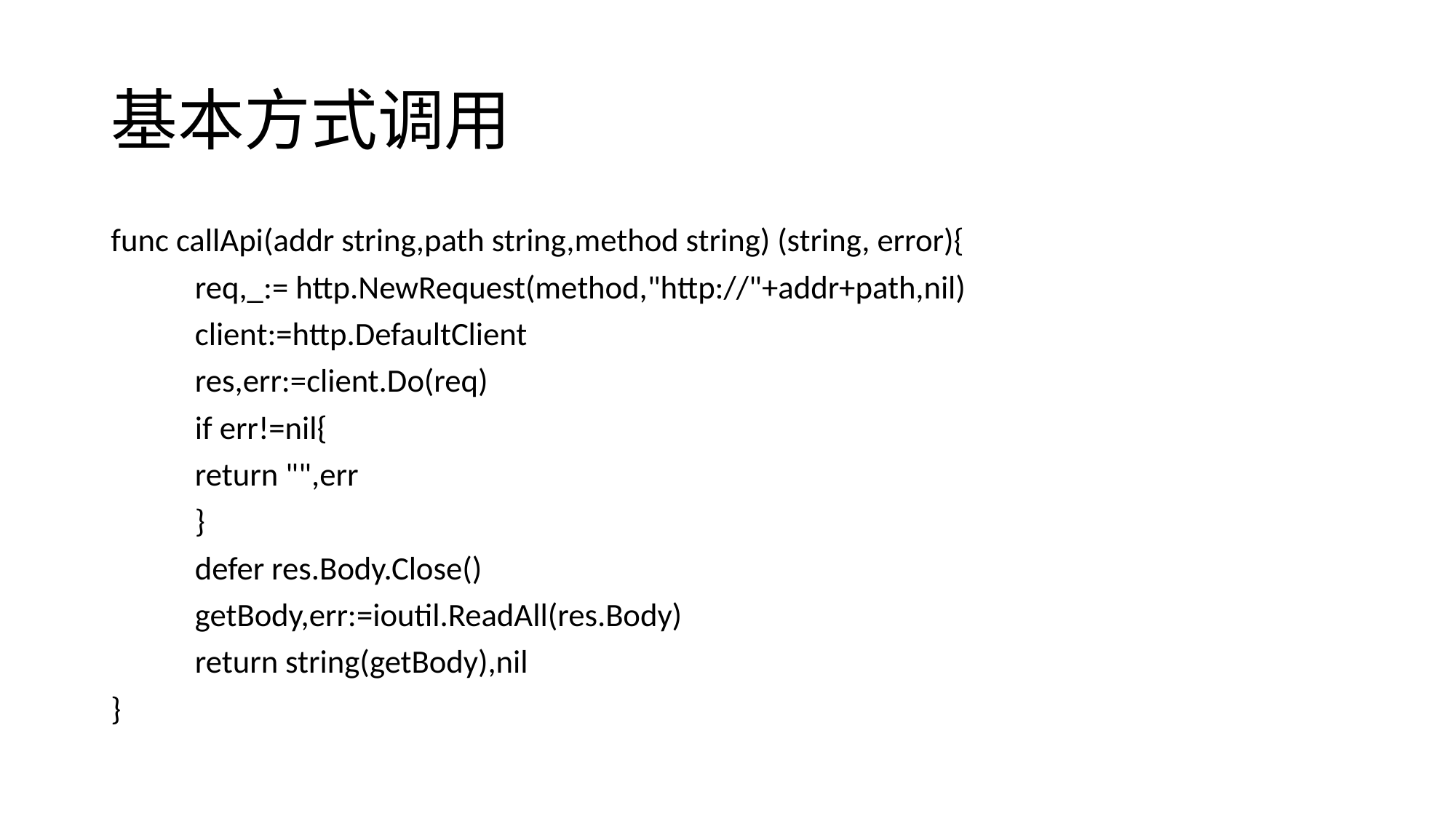

# 基本方式调用
func callApi(addr string,path string,method string) (string, error){
	req,_:= http.NewRequest(method,"http://"+addr+path,nil)
	client:=http.DefaultClient
	res,err:=client.Do(req)
	if err!=nil{
			return "",err
	}
	defer res.Body.Close()
	getBody,err:=ioutil.ReadAll(res.Body)
	return string(getBody),nil
}